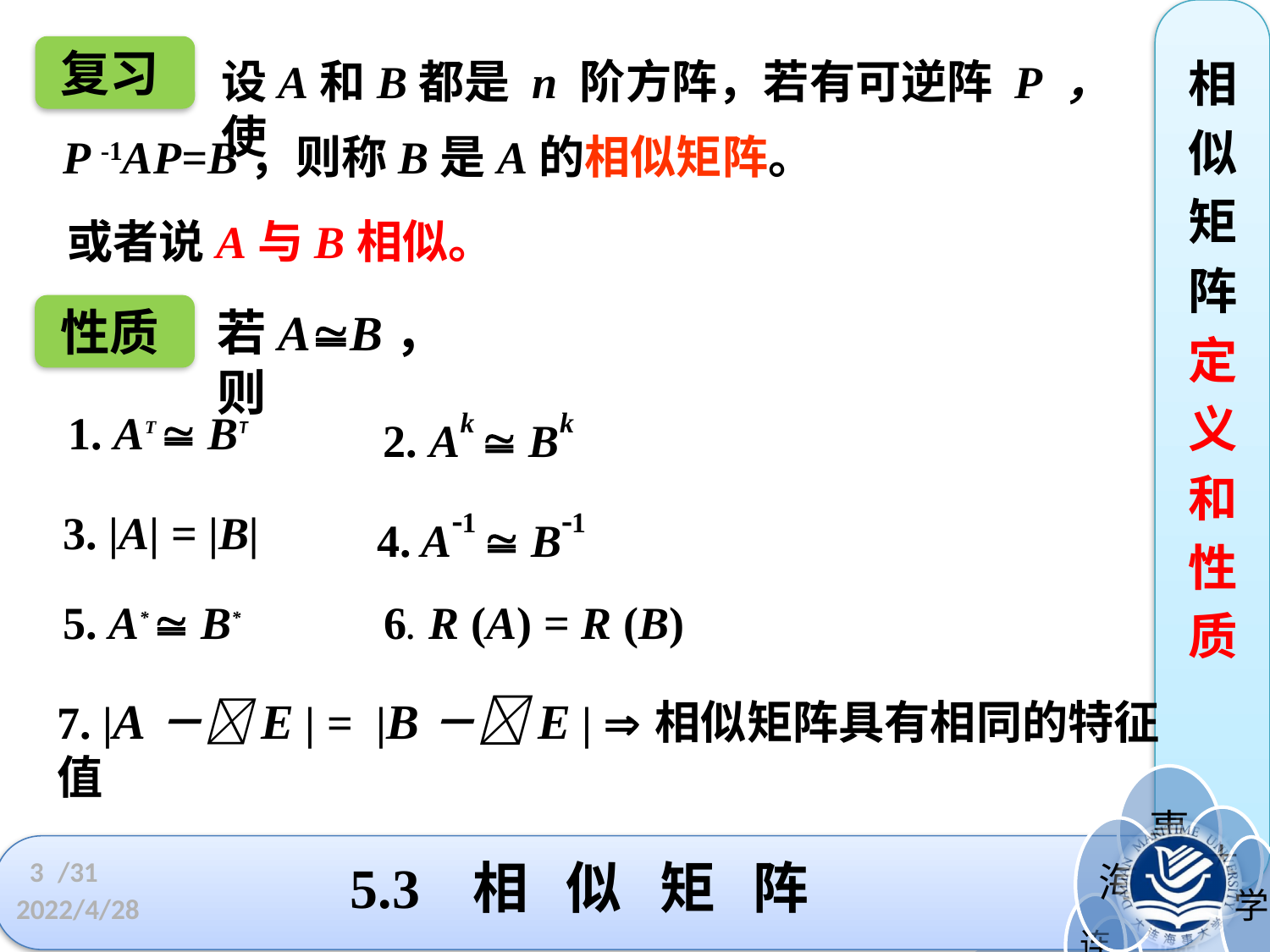

复习
设A和B都是 n 阶方阵，若有可逆阵 P ，使
相
似
矩
阵
定
义
和
性
质
P -1AP=B，则称B是A的相似矩阵。
或者说A与B相似。

性质
若A≅B，则
2. Ak ≅ Bk
1. AT ≅ BT

3. |A| = |B|

4. A−1 ≅ B−1
5. A* ≅ B*
6.  R (A) = R (B)
7. |A－λE | =  |B－λE | ⇒ 相似矩阵具有相同的特征值
5.3   相   似   矩   阵
3
/31
2022/4/28